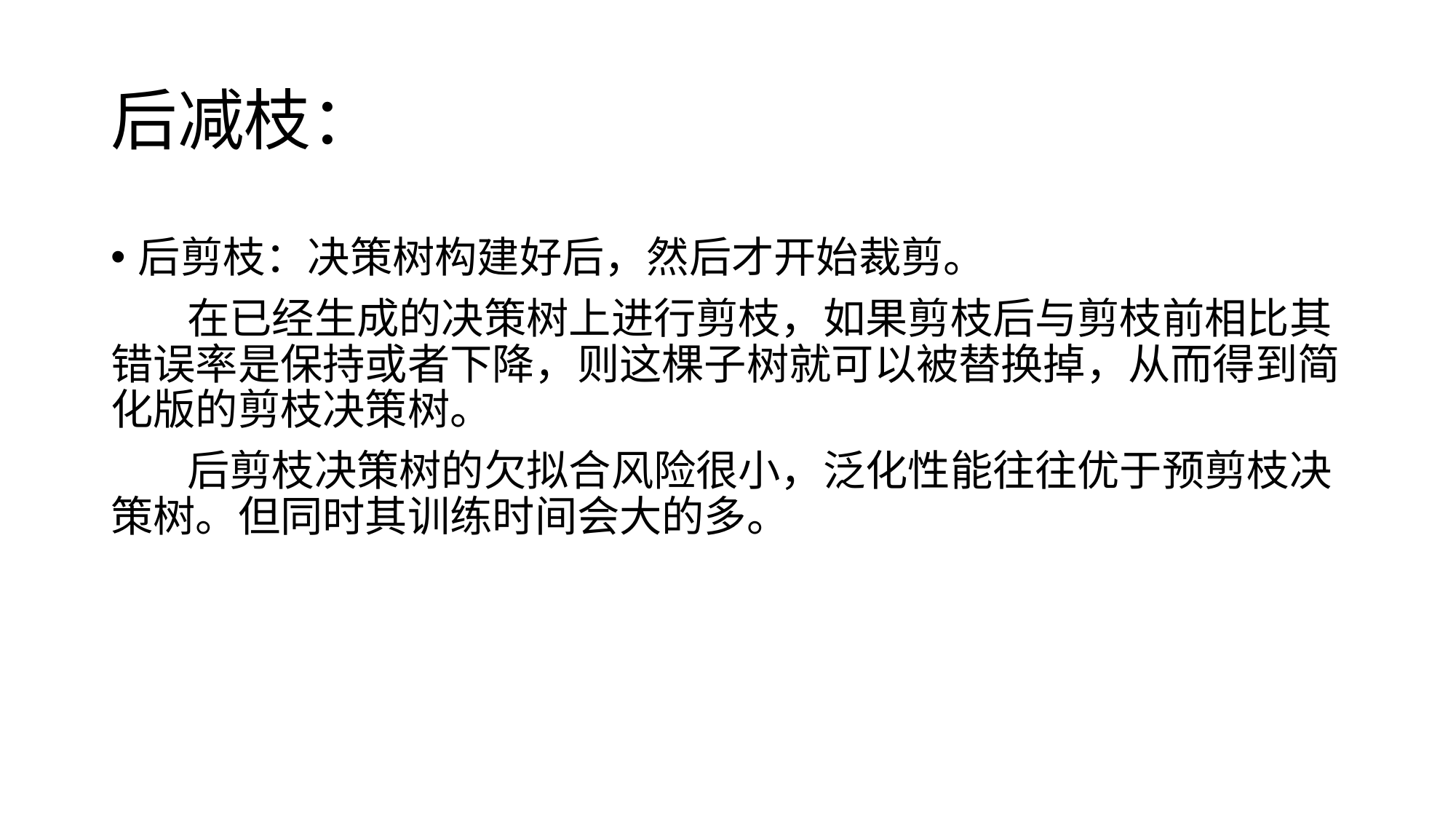

# 后减枝：
后剪枝：决策树构建好后，然后才开始裁剪。
       在已经生成的决策树上进行剪枝，如果剪枝后与剪枝前相比其错误率是保持或者下降，则这棵子树就可以被替换掉，从而得到简化版的剪枝决策树。
       后剪枝决策树的欠拟合风险很小，泛化性能往往优于预剪枝决策树。但同时其训练时间会大的多。